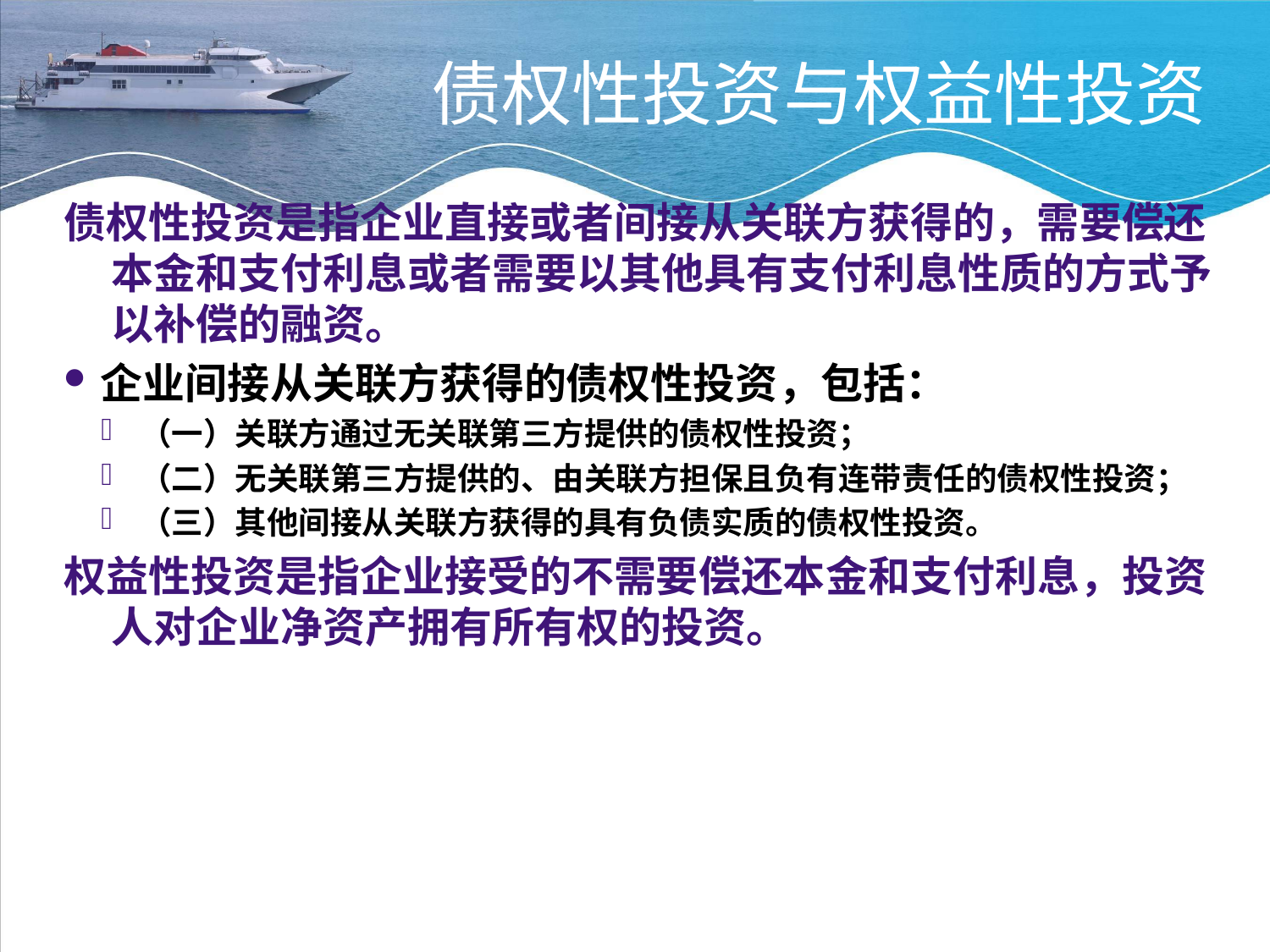

# 债权性投资与权益性投资
债权性投资是指企业直接或者间接从关联方获得的，需要偿还本金和支付利息或者需要以其他具有支付利息性质的方式予以补偿的融资。
企业间接从关联方获得的债权性投资，包括：
（一）关联方通过无关联第三方提供的债权性投资；
（二）无关联第三方提供的、由关联方担保且负有连带责任的债权性投资；
（三）其他间接从关联方获得的具有负债实质的债权性投资。
权益性投资是指企业接受的不需要偿还本金和支付利息，投资人对企业净资产拥有所有权的投资。